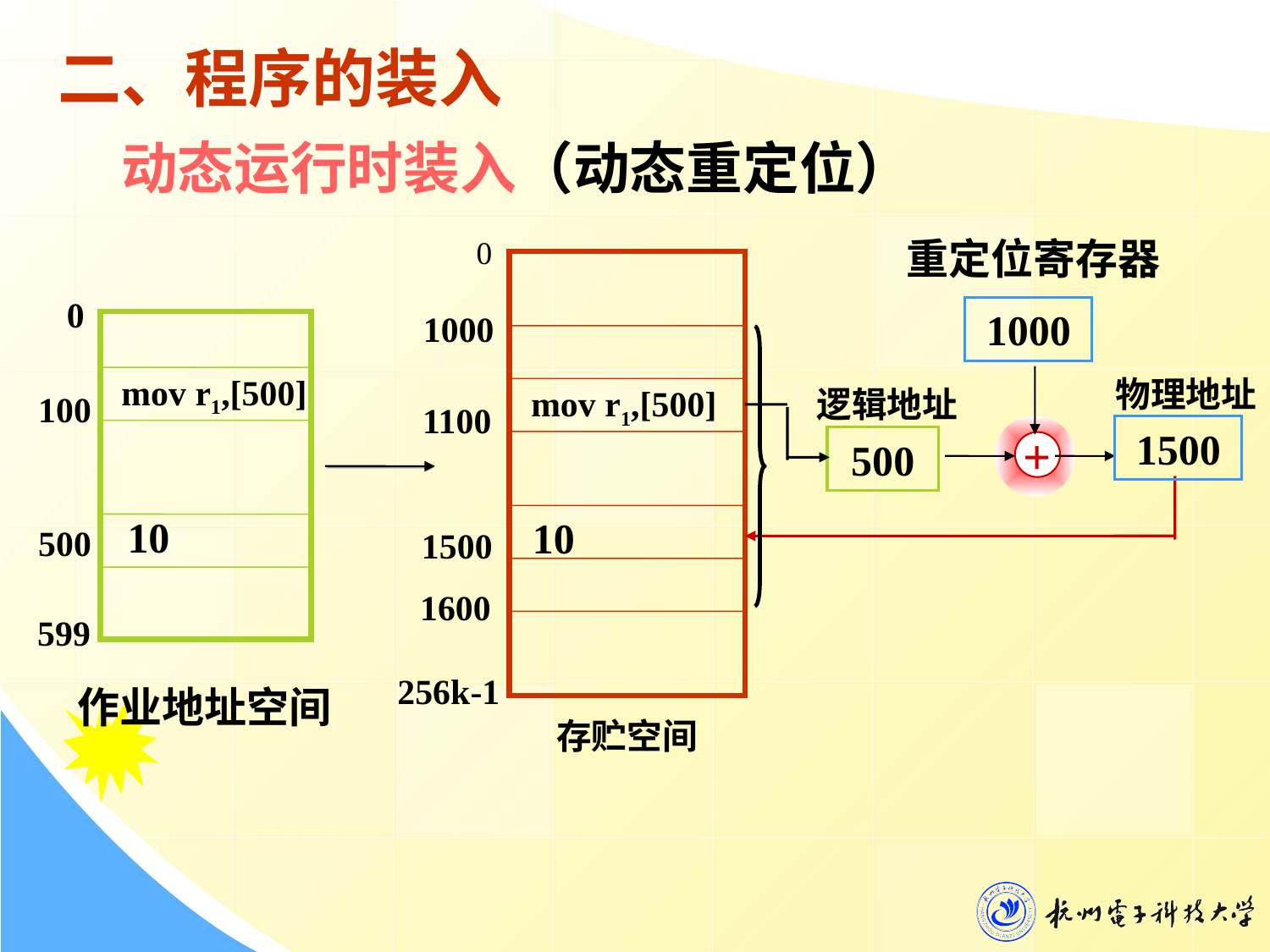

# 二、程序的装入
动态运行时装入（动态重定位）
0

1000
mov r1,[500]
1100
10
1500
1600
256k-1
存贮空间
重定位寄存器
0

mov r1,[500]
100
10
500
599
作业地址空间
1000

物理地址
逻辑地址

500

1500
+